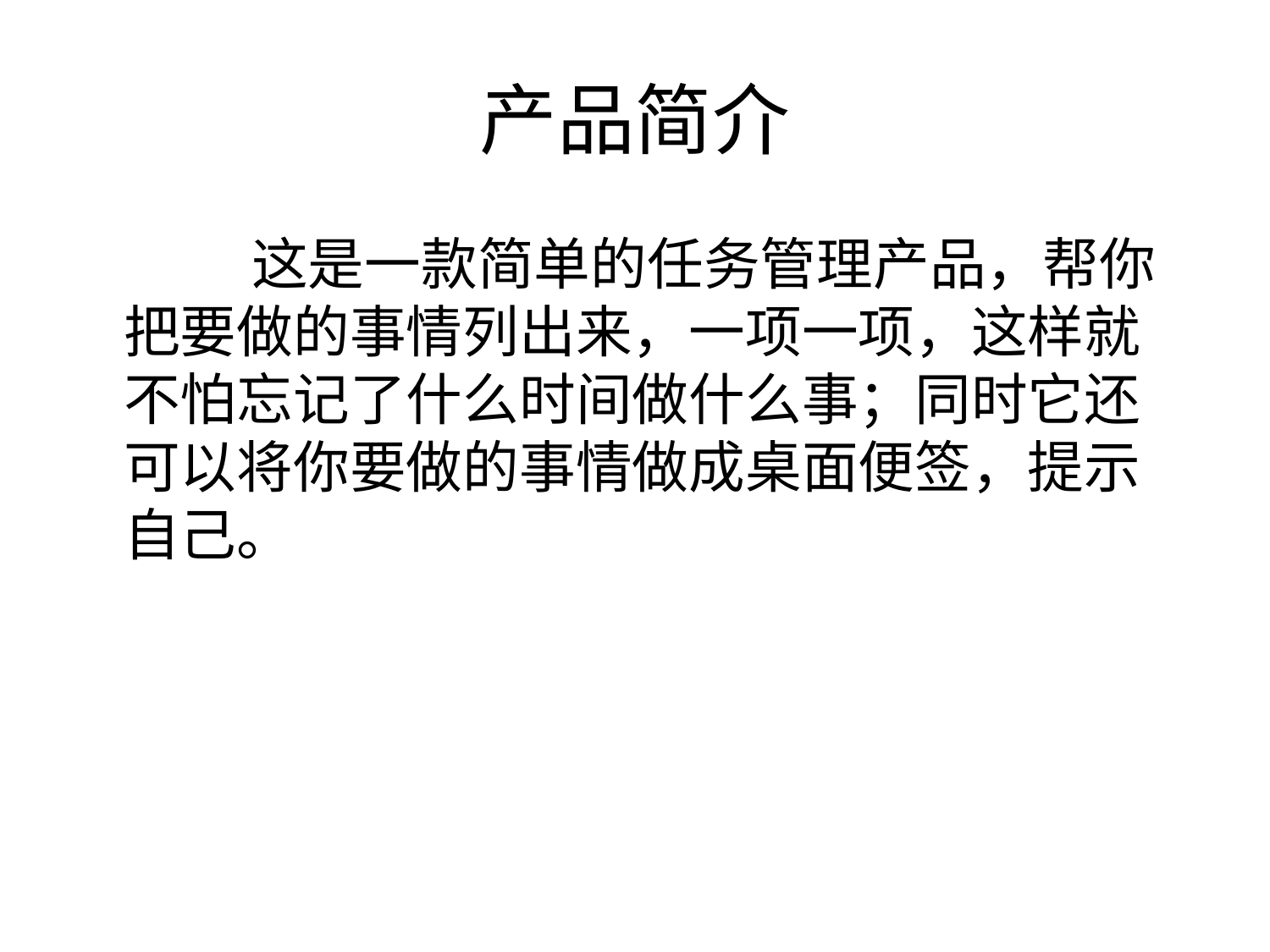

# 产品简介
	         这是一款简单的任务管理产品，帮你把要做的事情列出来，一项一项，这样就不怕忘记了什么时间做什么事；同时它还可以将你要做的事情做成桌面便签，提示自己。